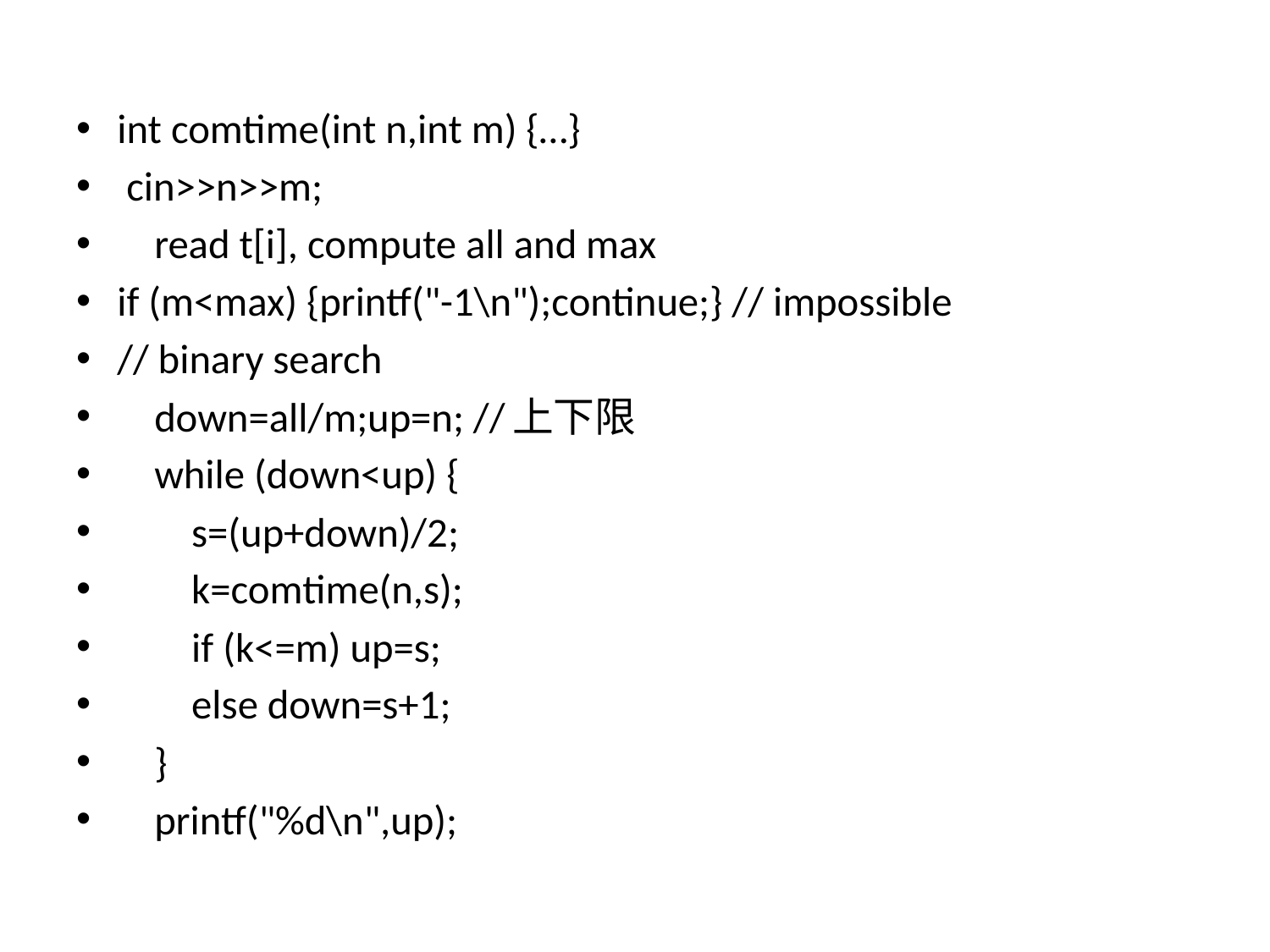

int comtime(int n,int m) {…}
 cin>>n>>m;
    read t[i], compute all and max
if (m<max) {printf("-1\n");continue;} // impossible
// binary search
    down=all/m;up=n; //上下限
    while (down<up) {
        s=(up+down)/2;
        k=comtime(n,s);
        if (k<=m) up=s;
        else down=s+1;
    }
    printf("%d\n",up);